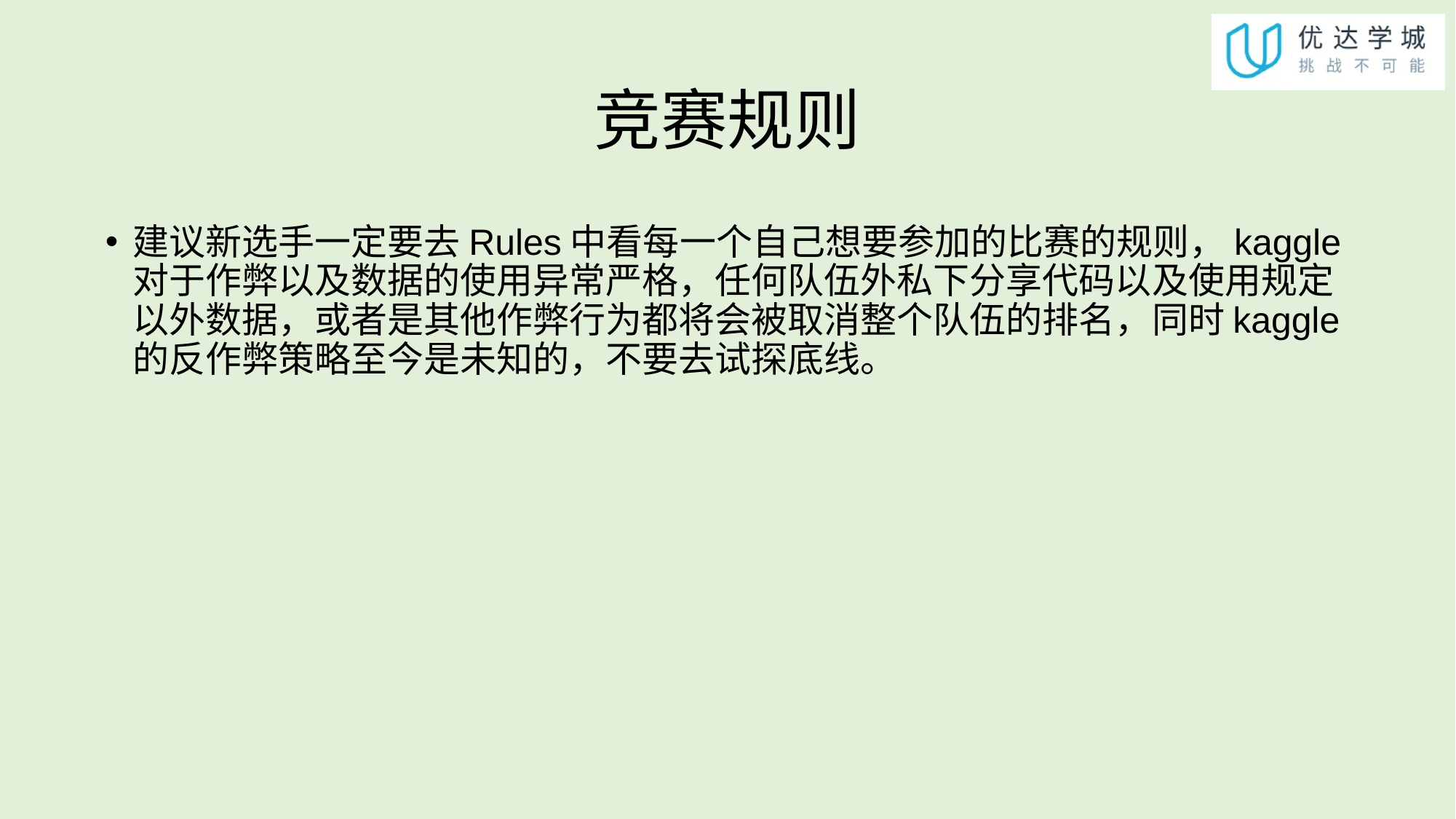

# 竞赛规则
建议新选手一定要去Rules中看每一个自己想要参加的比赛的规则，kaggle对于作弊以及数据的使用异常严格，任何队伍外私下分享代码以及使用规定以外数据，或者是其他作弊行为都将会被取消整个队伍的排名，同时kaggle的反作弊策略至今是未知的，不要去试探底线。